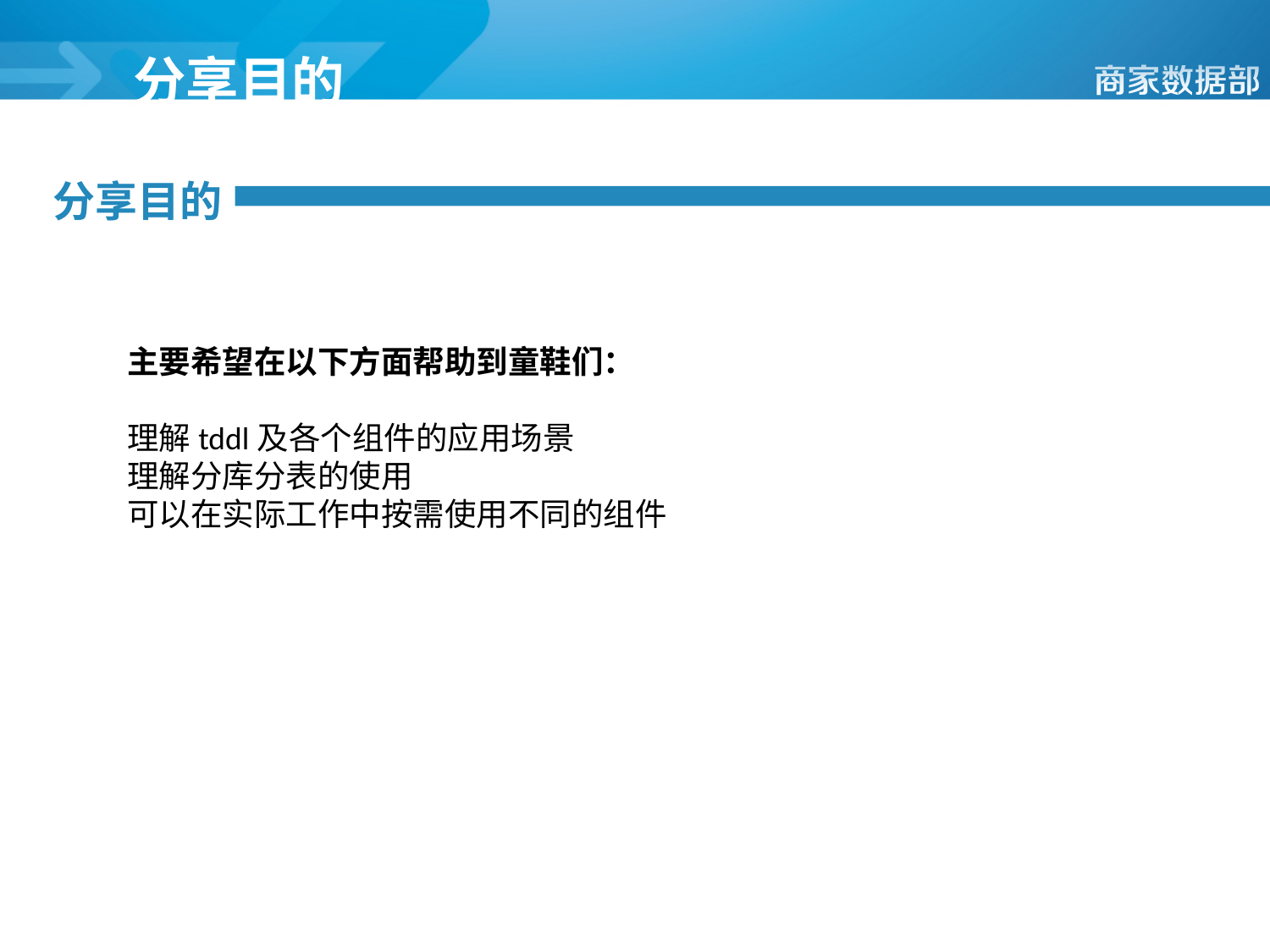

分享目的
分享目的

主要希望在以下方面帮助到童鞋们：

理解tddl及各个组件的应用场景
理解分库分表的使用
可以在实际工作中按需使用不同的组件